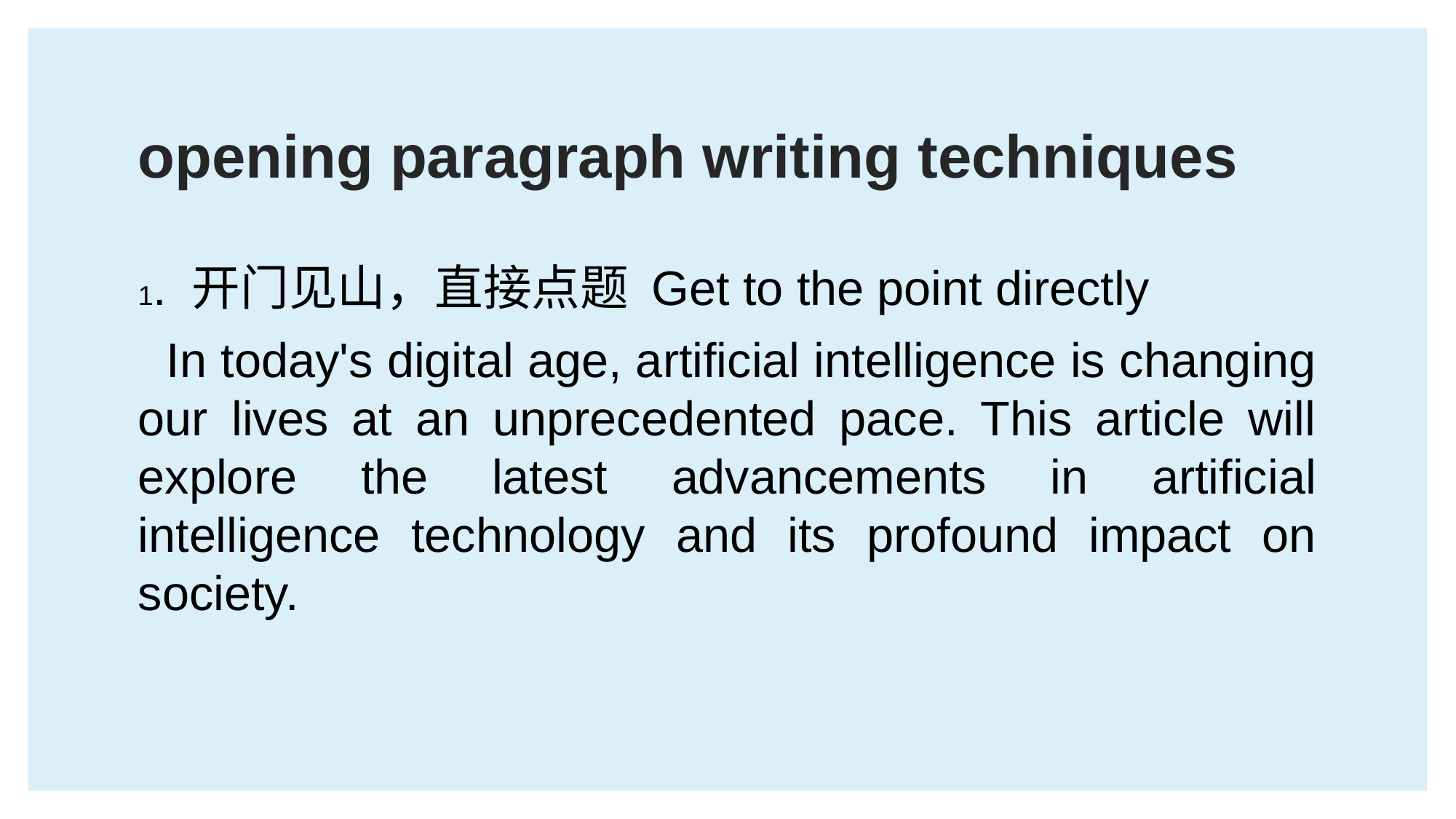

# opening paragraph writing techniques
1. 开门见山，直接点题 Get to the point directly
  In today's digital age, artificial intelligence is changing our lives at an unprecedented pace. This article will explore the latest advancements in artificial intelligence technology and its profound impact on society.